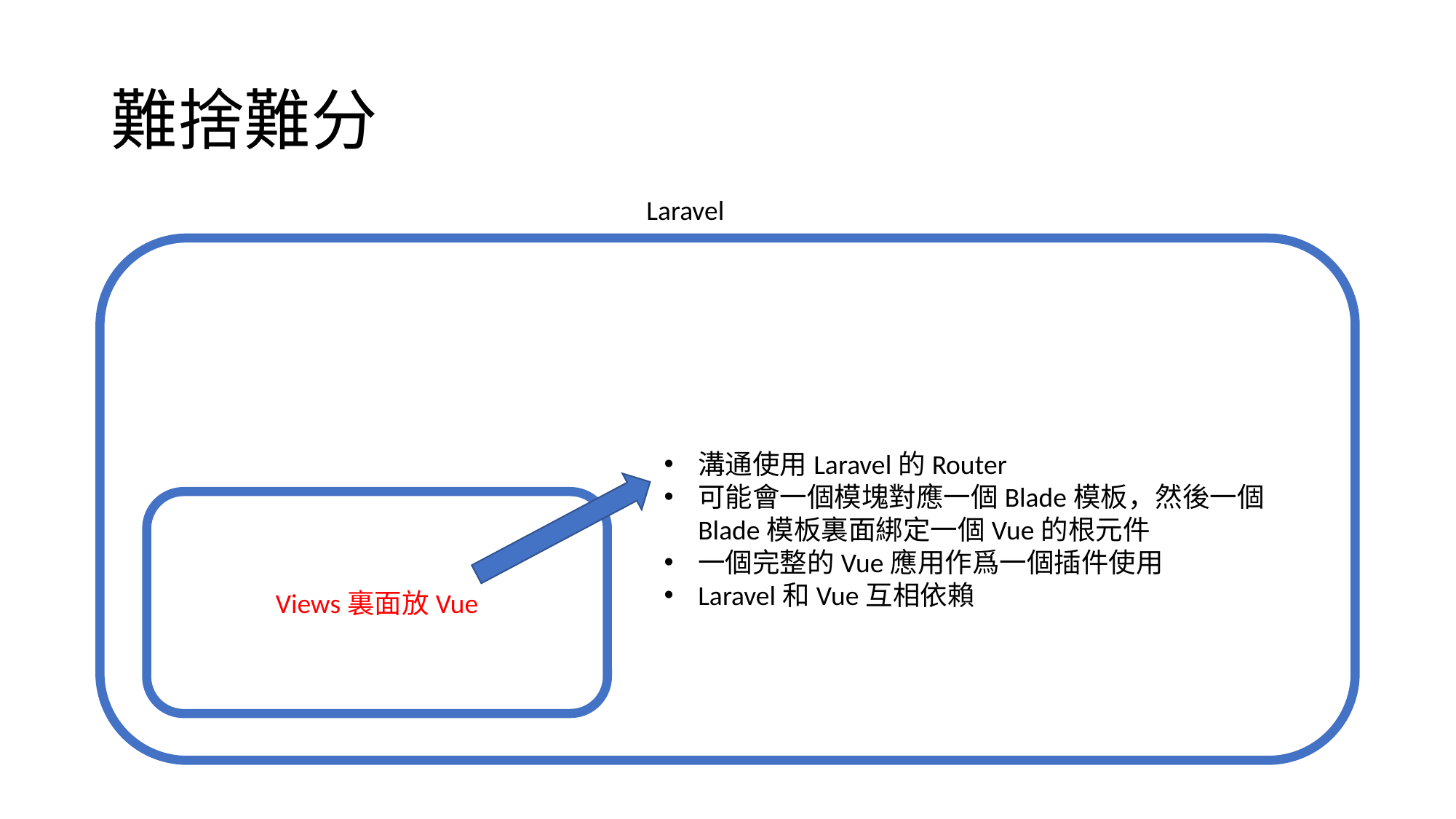

# 難捨難分
Laravel

溝通使用Laravel的Router
可能會一個模塊對應一個Blade模板，然後一個Blade模板裏面綁定一個Vue的根元件
一個完整的Vue應用作爲一個插件使用
Laravel和Vue互相依賴
Views裏面放Vue